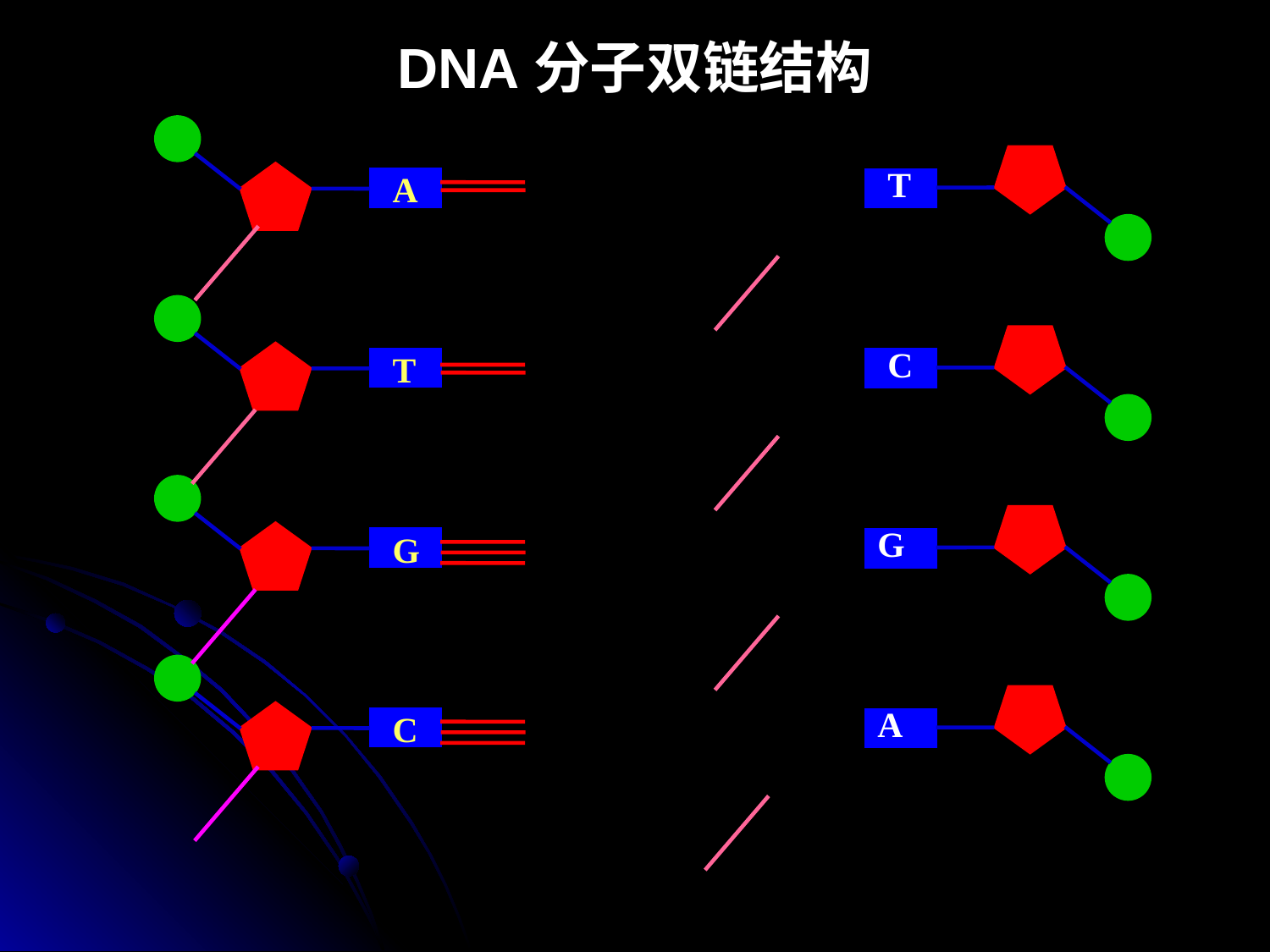

DNA分子双链结构

A

T

T

C

G

G

C

A